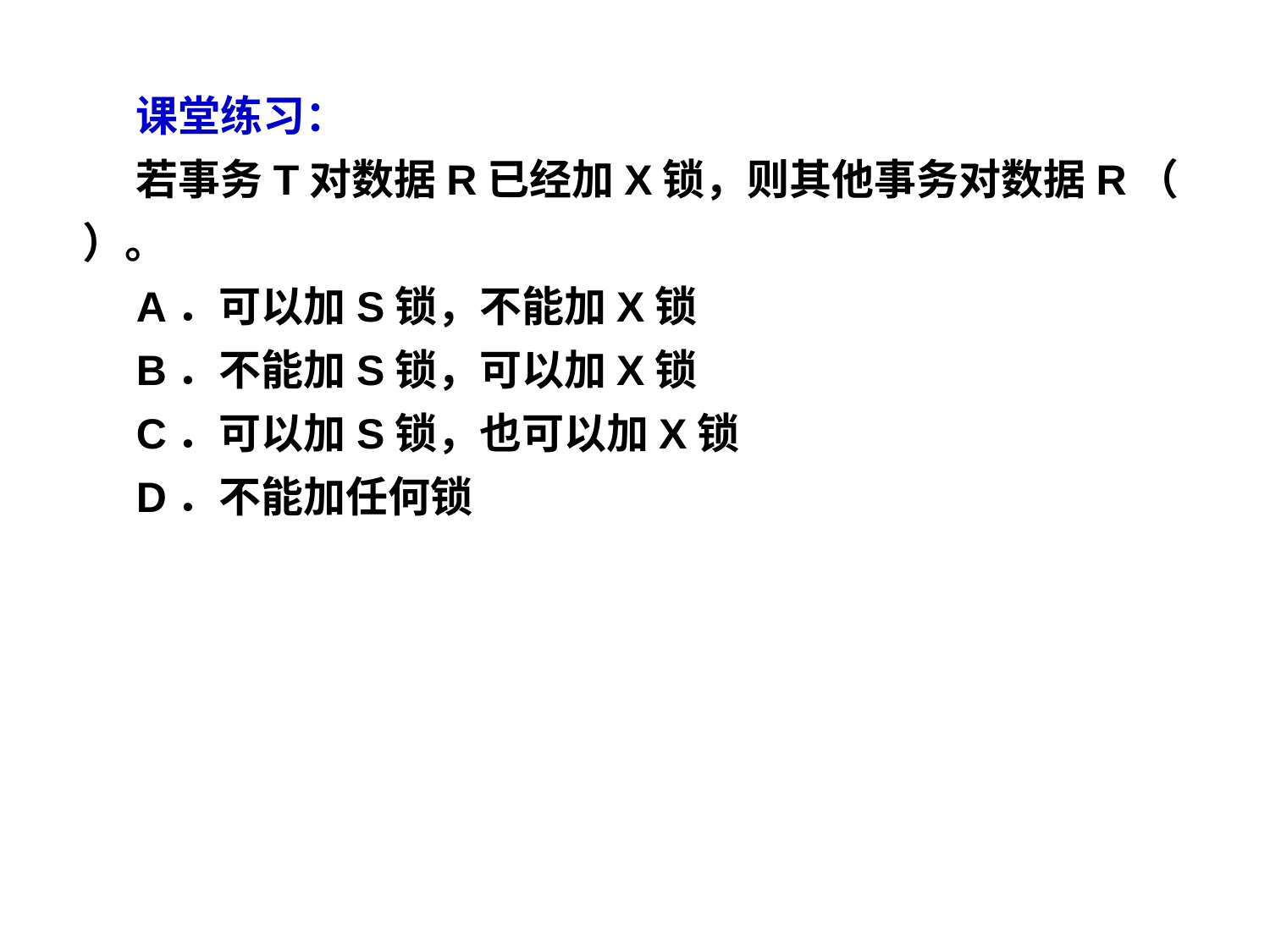

课堂练习：
若事务T对数据R已经加X锁，则其他事务对数据R（     ）。
A．可以加S锁，不能加X锁
B．不能加S锁，可以加X锁
C．可以加S锁，也可以加X锁
D．不能加任何锁